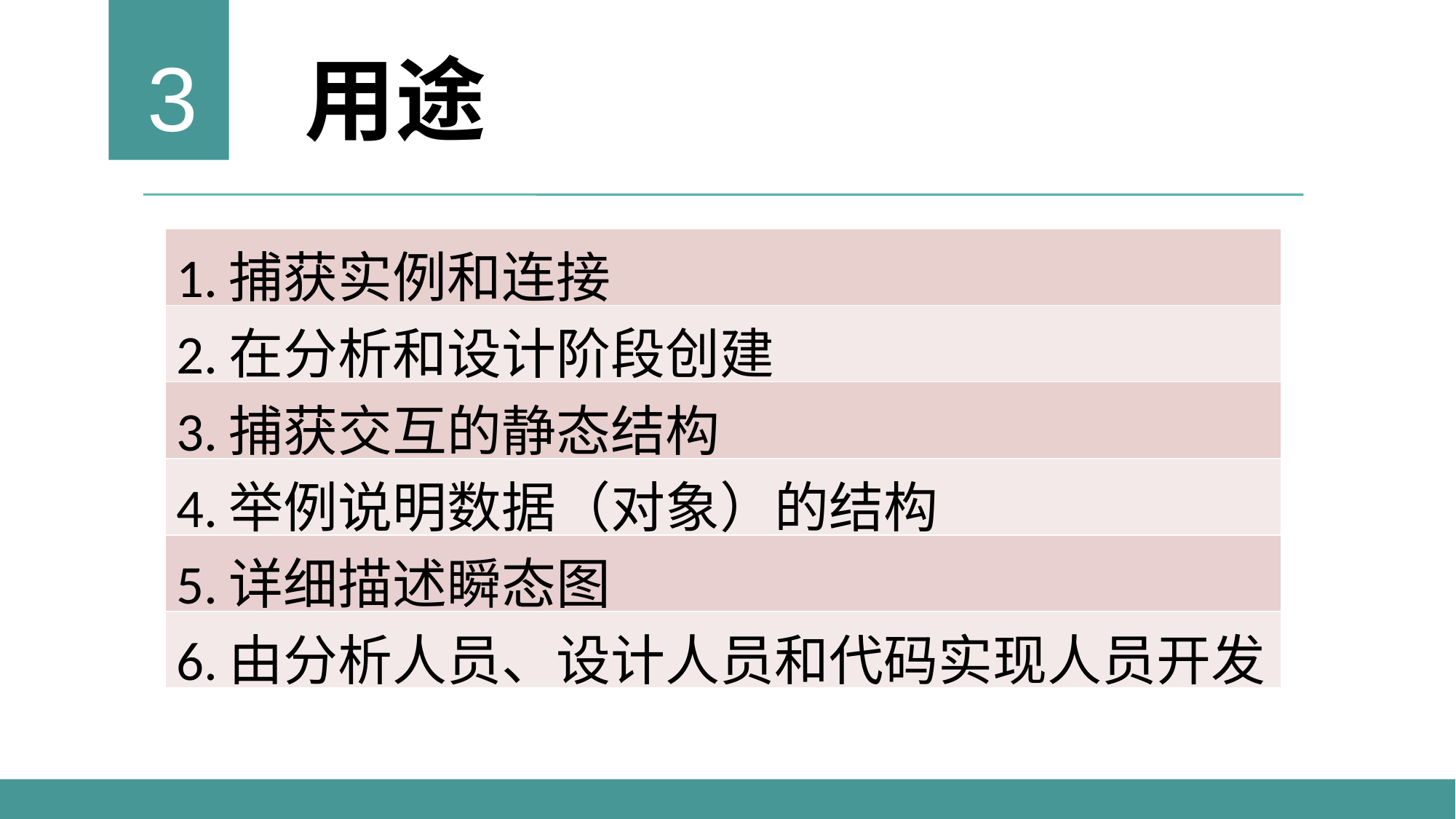

3
用途

| 1.捕获实例和连接 |
| --- |
| 2.在分析和设计阶段创建 |
| 3.捕获交互的静态结构 |
| 4.举例说明数据（对象）的结构 |
| 5.详细描述瞬态图 |
| 6.由分析人员、设计人员和代码实现人员开发 |